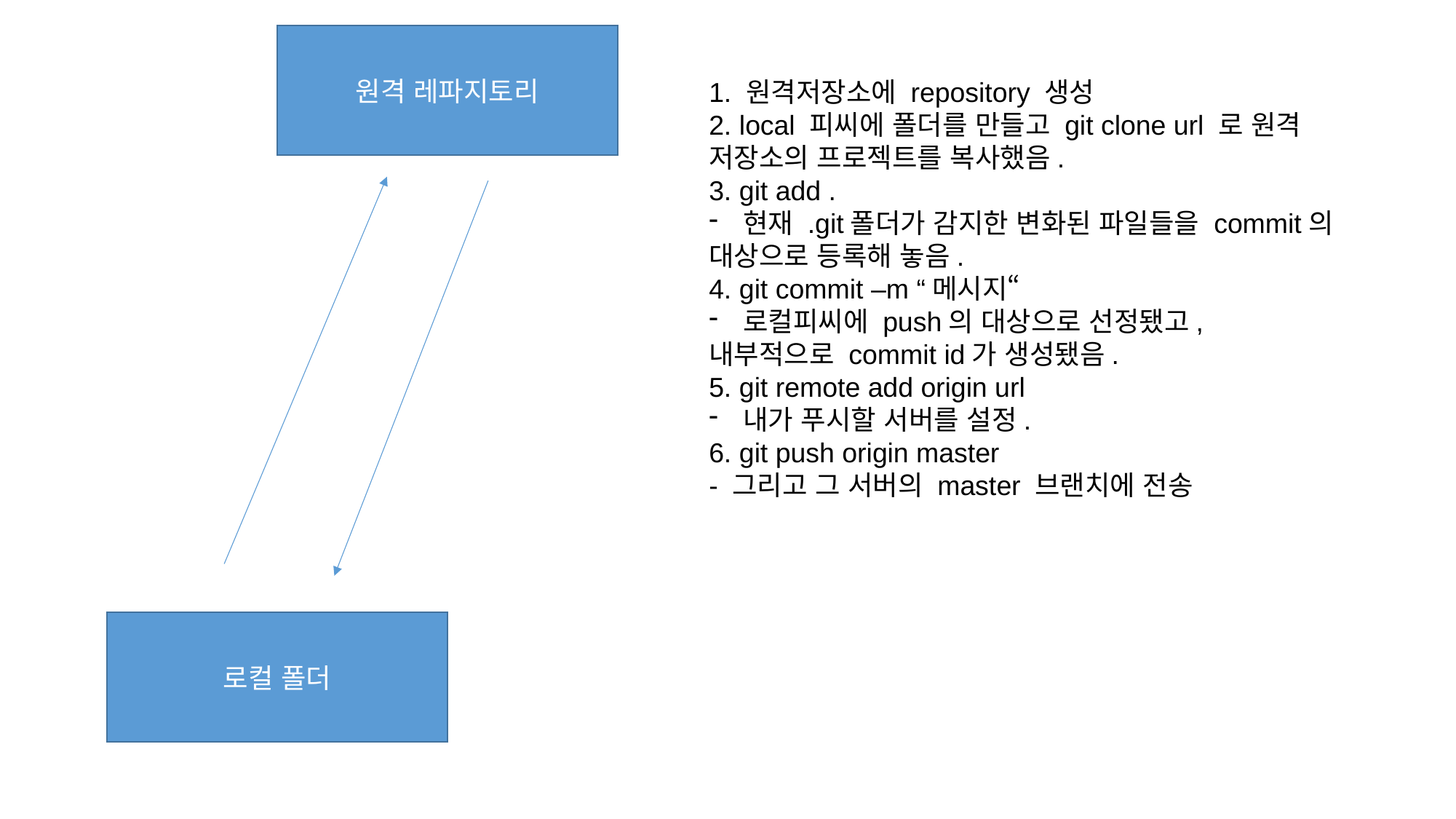

원격 레파지토리
1. 원격저장소에 repository 생성
2. local 피씨에 폴더를 만들고 git clone url 로 원격
저장소의 프로젝트를 복사했음.
3. git add .
현재 .git폴더가 감지한 변화된 파일들을 commit의
대상으로 등록해 놓음.
4. git commit –m “메시지“
로컬피씨에 push의 대상으로 선정됐고,
내부적으로 commit id가 생성됐음.
5. git remote add origin url
내가 푸시할 서버를 설정.
6. git push origin master
- 그리고 그 서버의 master 브랜치에 전송
로컬 폴더